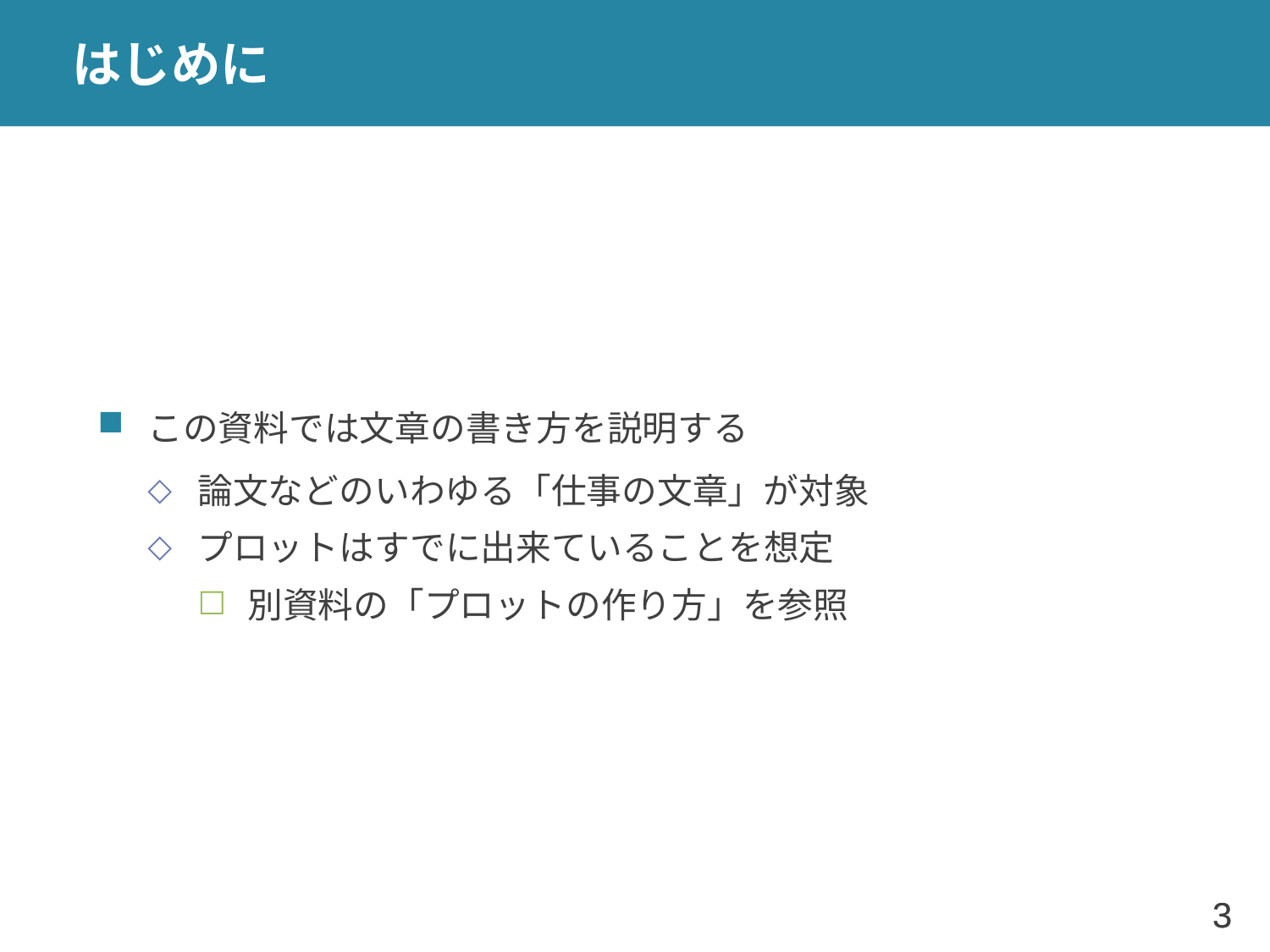

# はじめに
この資料では文章の書き方を説明する
論文などのいわゆる「仕事の文章」が対象
プロットはすでに出来ていることを想定
別資料の「プロットの作り方」を参照